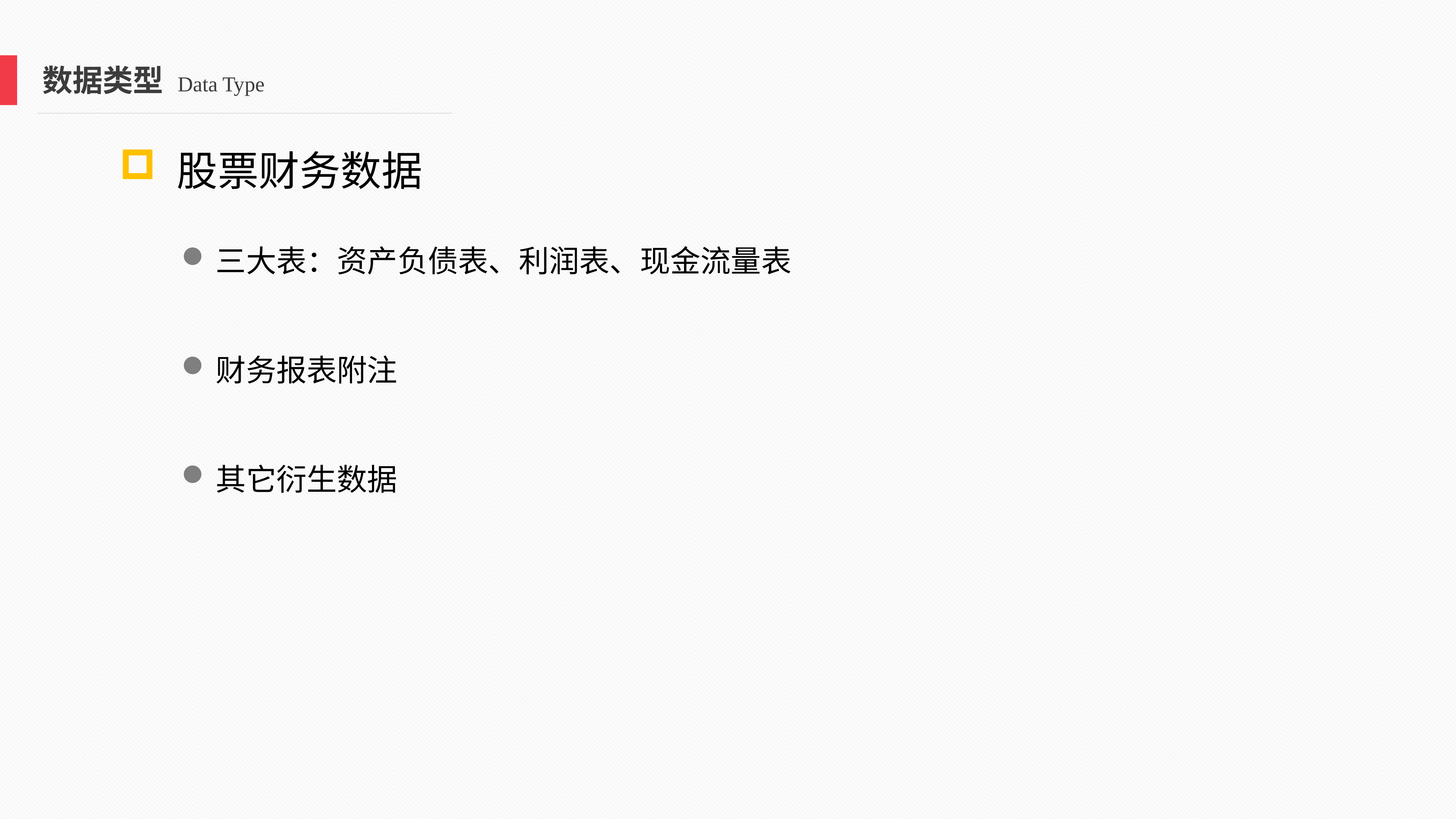

数据类型 Data Type
 股票财务数据
三大表：资产负债表、利润表、现金流量表

财务报表附注

其它衍生数据